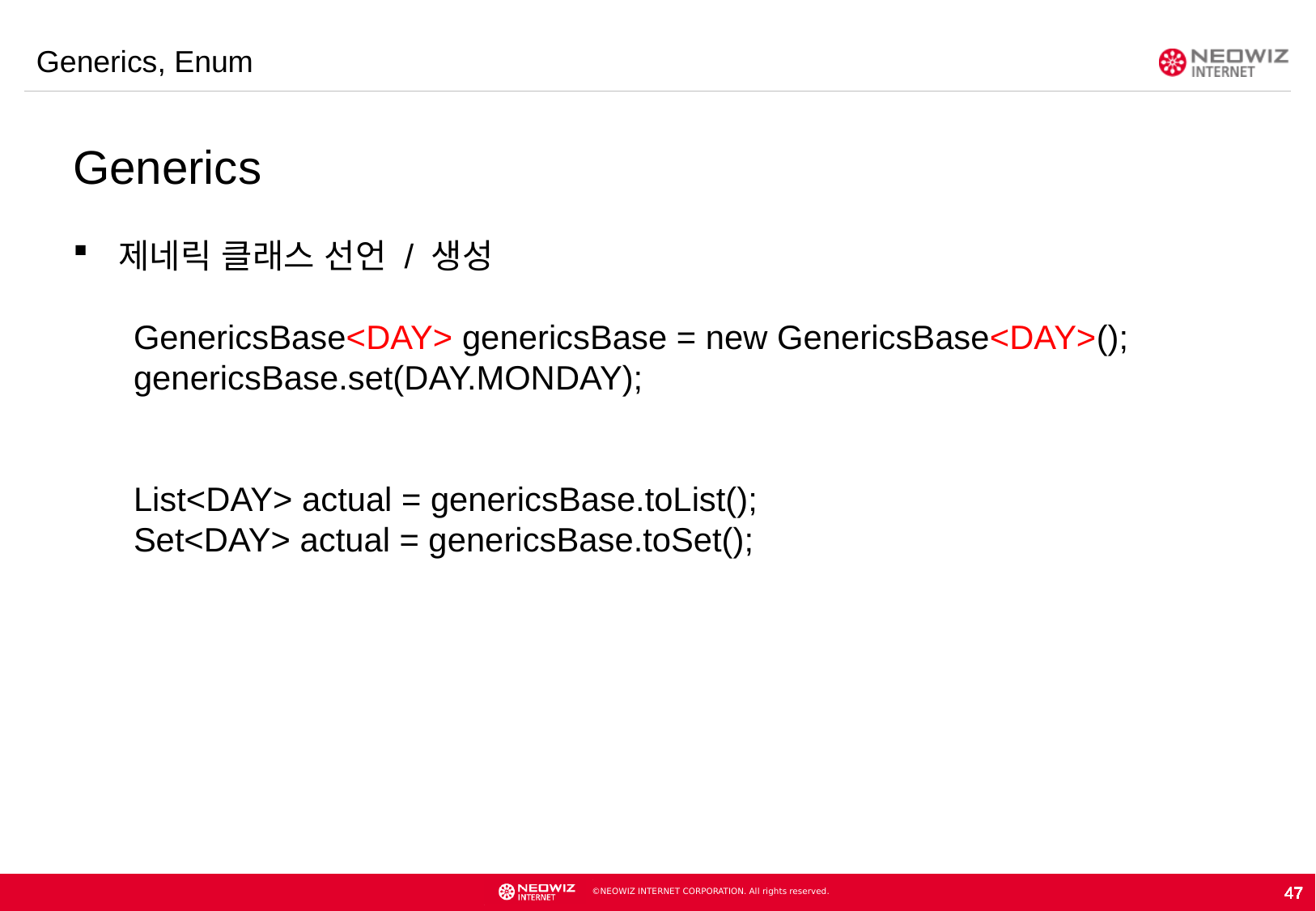

Generics, Enum

Generics

제네릭 클래스 선언 / 생성

GenericsBase<DAY> genericsBase = new GenericsBase<DAY>();
genericsBase.set(DAY.MONDAY);

List<DAY> actual = genericsBase.toList();
Set<DAY> actual = genericsBase.toSet();
47
47
47
47
47
47
47
47
47
47
47
47
47
47
47
47
47
47
47
47
47
47
47
47
47
47